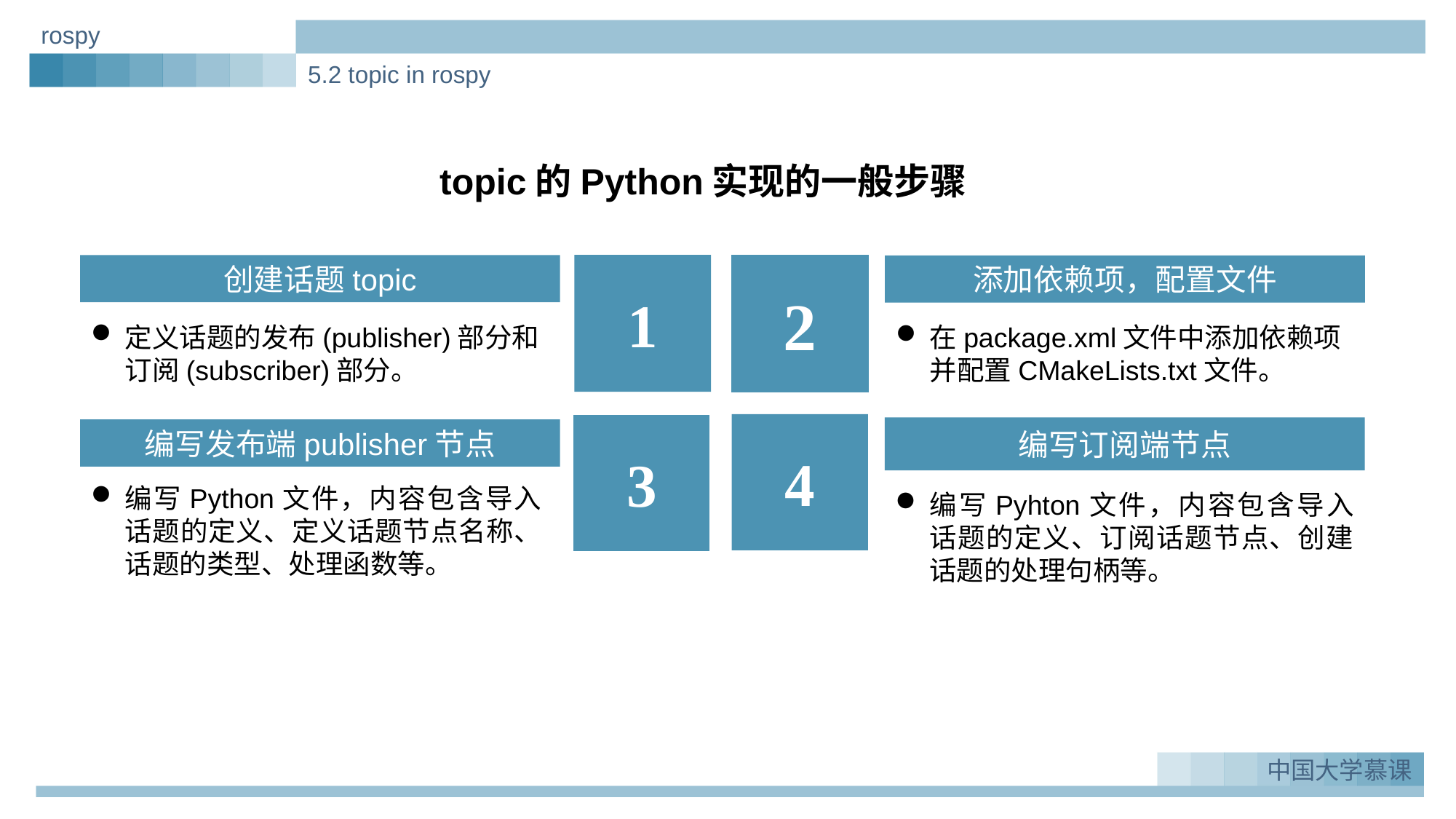

rospy
5.2 topic in rospy
topic的Python实现的一般步骤
创建话题topic

1
2
添加依赖项，配置文件

定义话题的发布(publisher)部分和订阅(subscriber)部分。
在package.xml文件中添加依赖项并配置CMakeLists.txt文件。
4
3
编写订阅端节点

编写发布端publisher节点
编写Python文件，内容包含导入话题的定义、定义话题节点名称、话题的类型、处理函数等。
编写Pyhton文件，内容包含导入话题的定义、订阅话题节点、创建话题的处理句柄等。
中国大学慕课